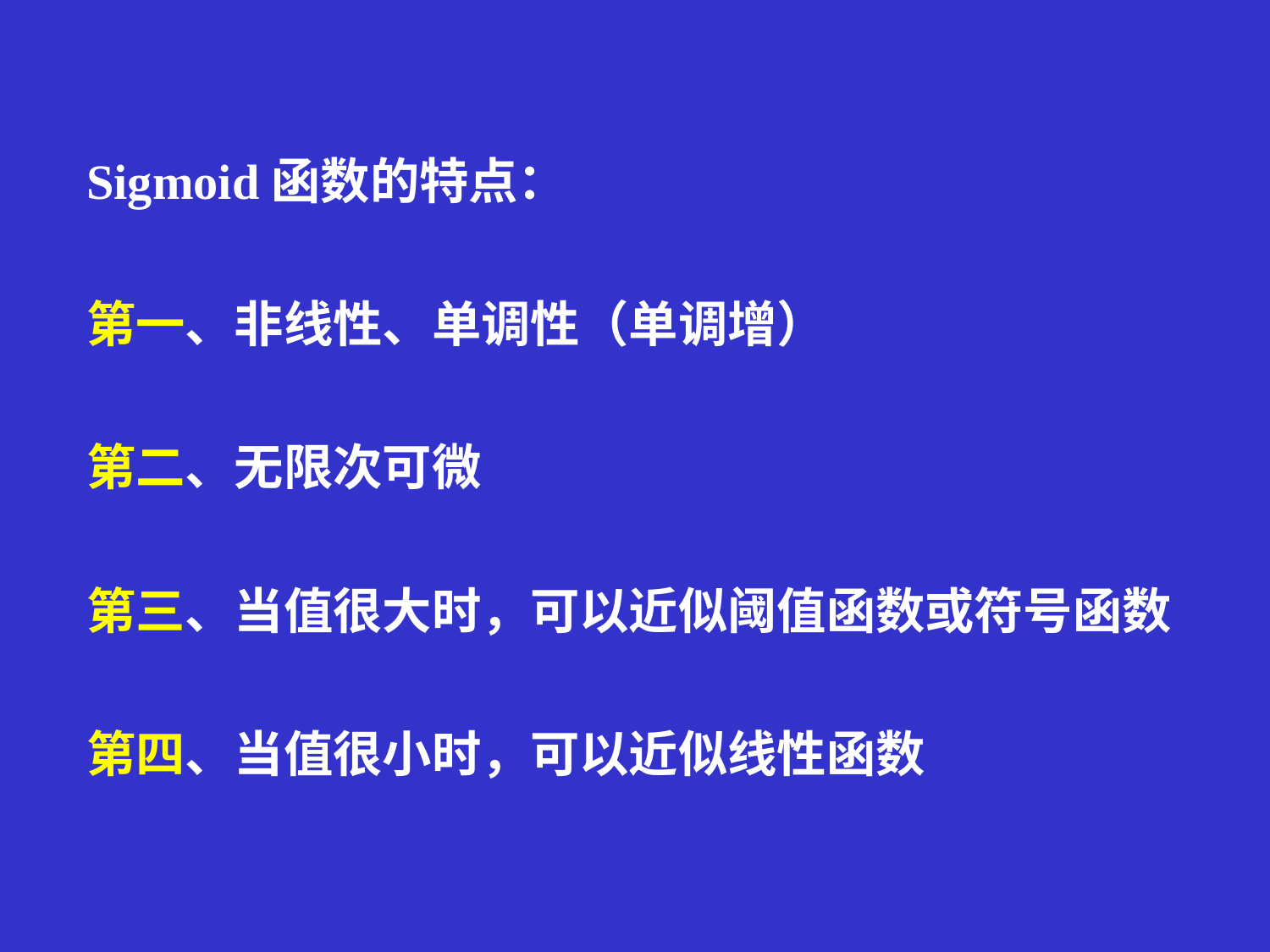

Sigmoid函数的特点：
第一、非线性、单调性（单调增）
第二、无限次可微
第三、当值很大时，可以近似阈值函数或符号函数
第四、当值很小时，可以近似线性函数